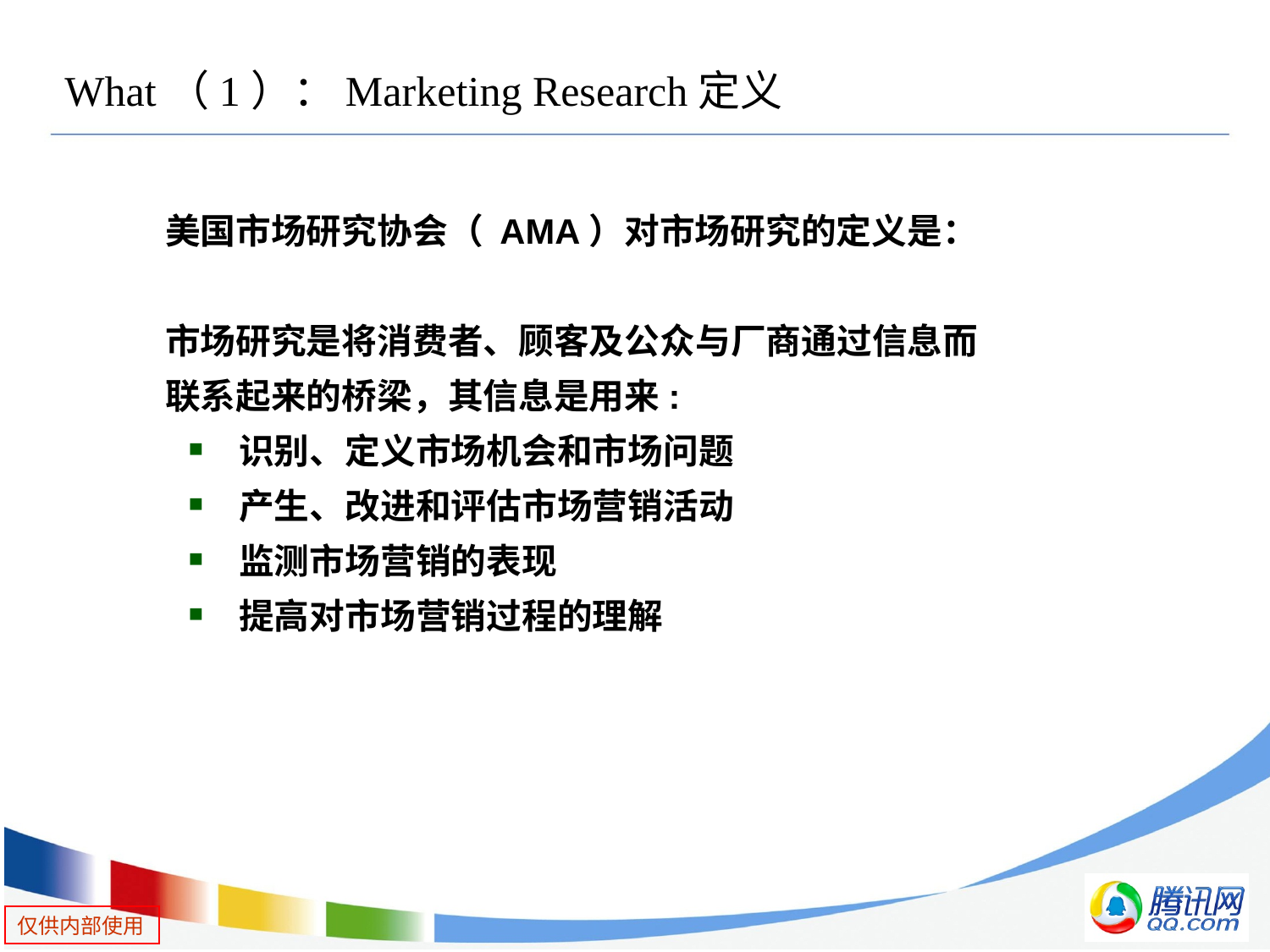

What（1）：Marketing Research定义
美国市场研究协会（ AMA）对市场研究的定义是：

市场研究是将消费者、顾客及公众与厂商通过信息而
联系起来的桥梁，其信息是用来:
识别、定义市场机会和市场问题
产生、改进和评估市场营销活动
监测市场营销的表现
提高对市场营销过程的理解